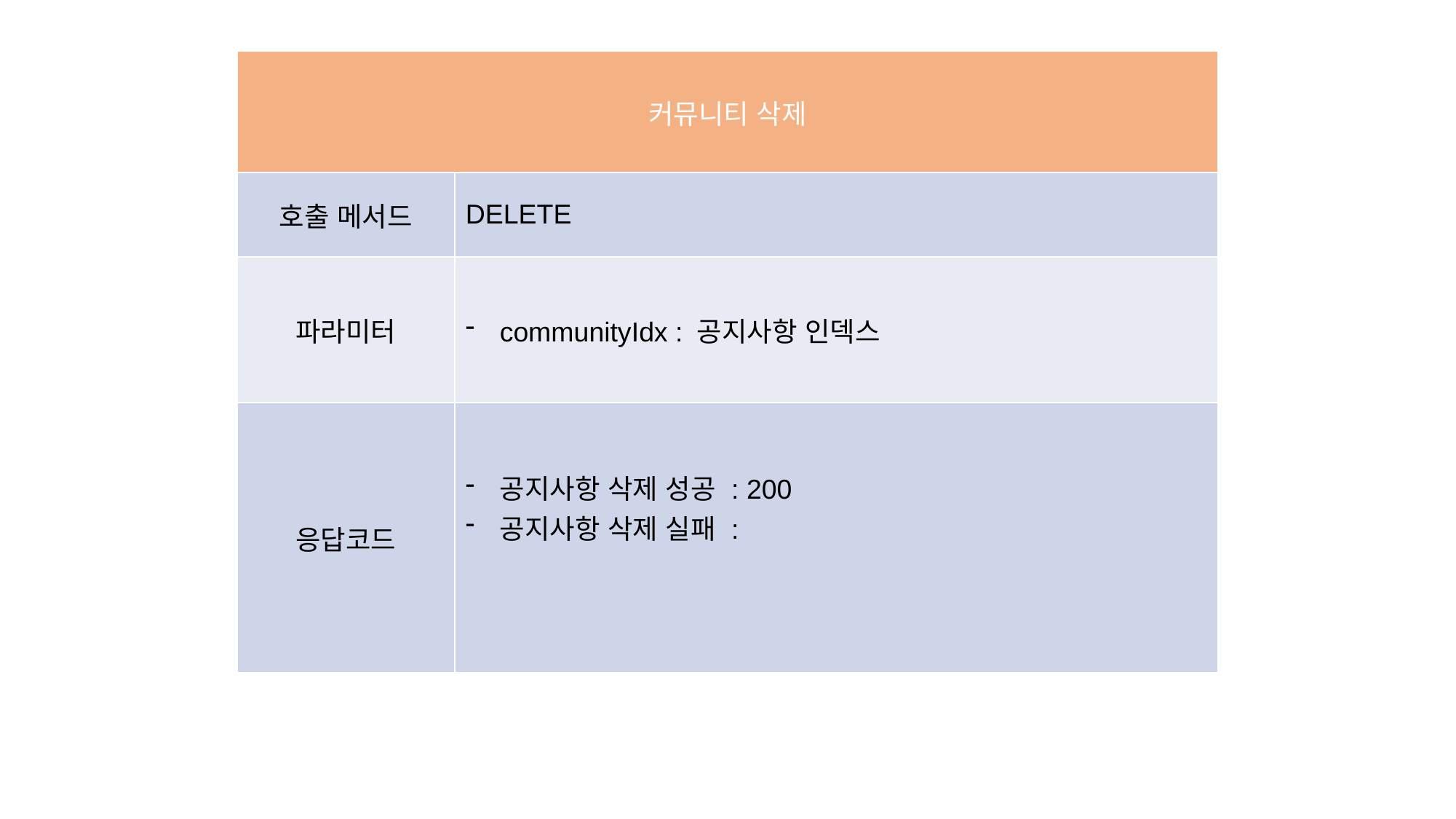

| 커뮤니티 삭제 |  |
| --- | --- |
| 호출 메서드 | DELETE |
| 파라미터 | communityIdx : 공지사항 인덱스 |
| 응답코드 | 공지사항 삭제 성공 : 200 공지사항 삭제 실패 : |